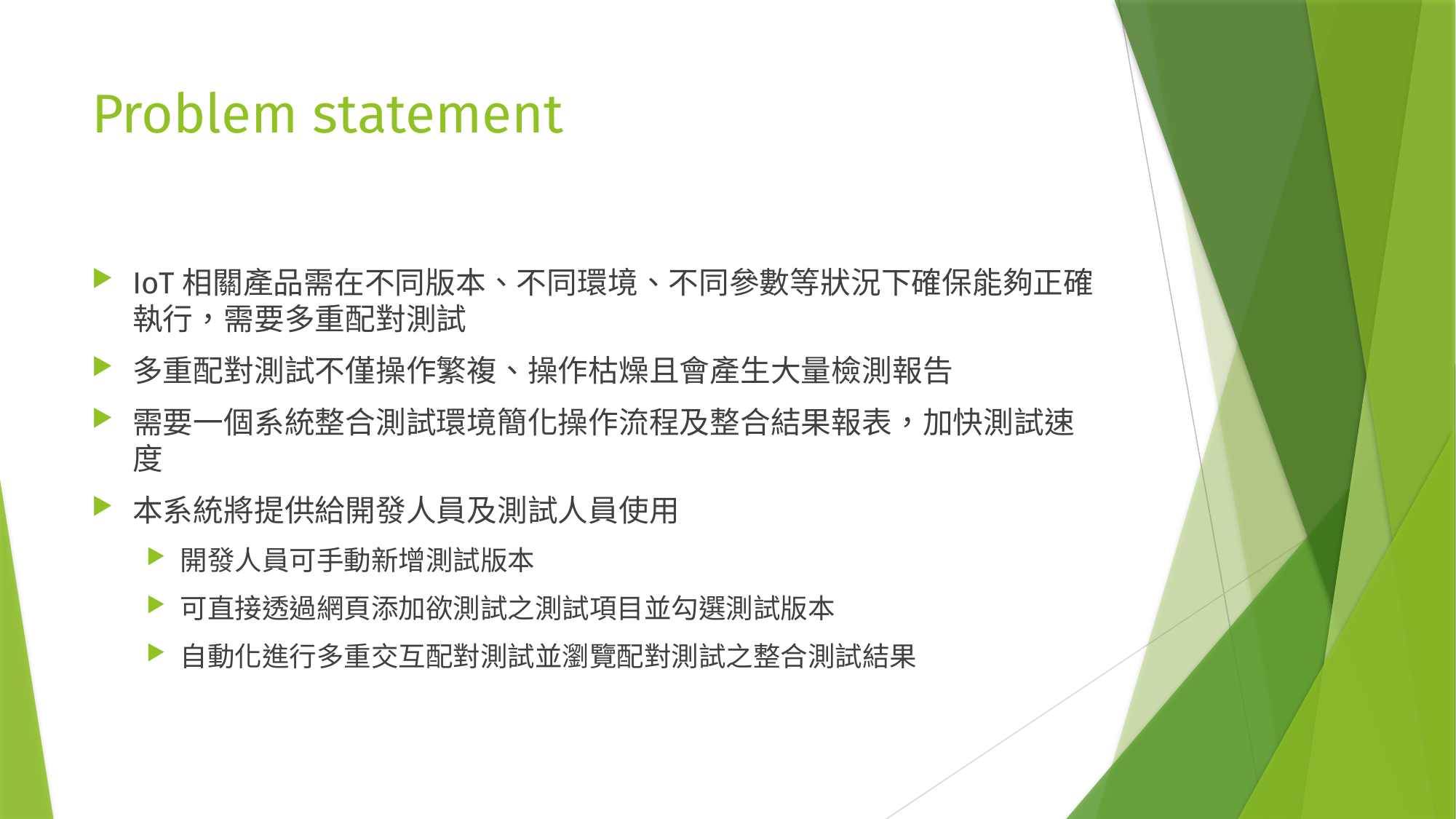

# Problem statement
IoT相關產品需在不同版本、不同環境、不同參數等狀況下確保能夠正確執行，需要多重配對測試
多重配對測試不僅操作繁複、操作枯燥且會產生大量檢測報告
需要一個系統整合測試環境簡化操作流程及整合結果報表，加快測試速度
本系統將提供給開發人員及測試人員使用
開發人員可手動新增測試版本
可直接透過網頁添加欲測試之測試項目並勾選測試版本
自動化進行多重交互配對測試並瀏覽配對測試之整合測試結果